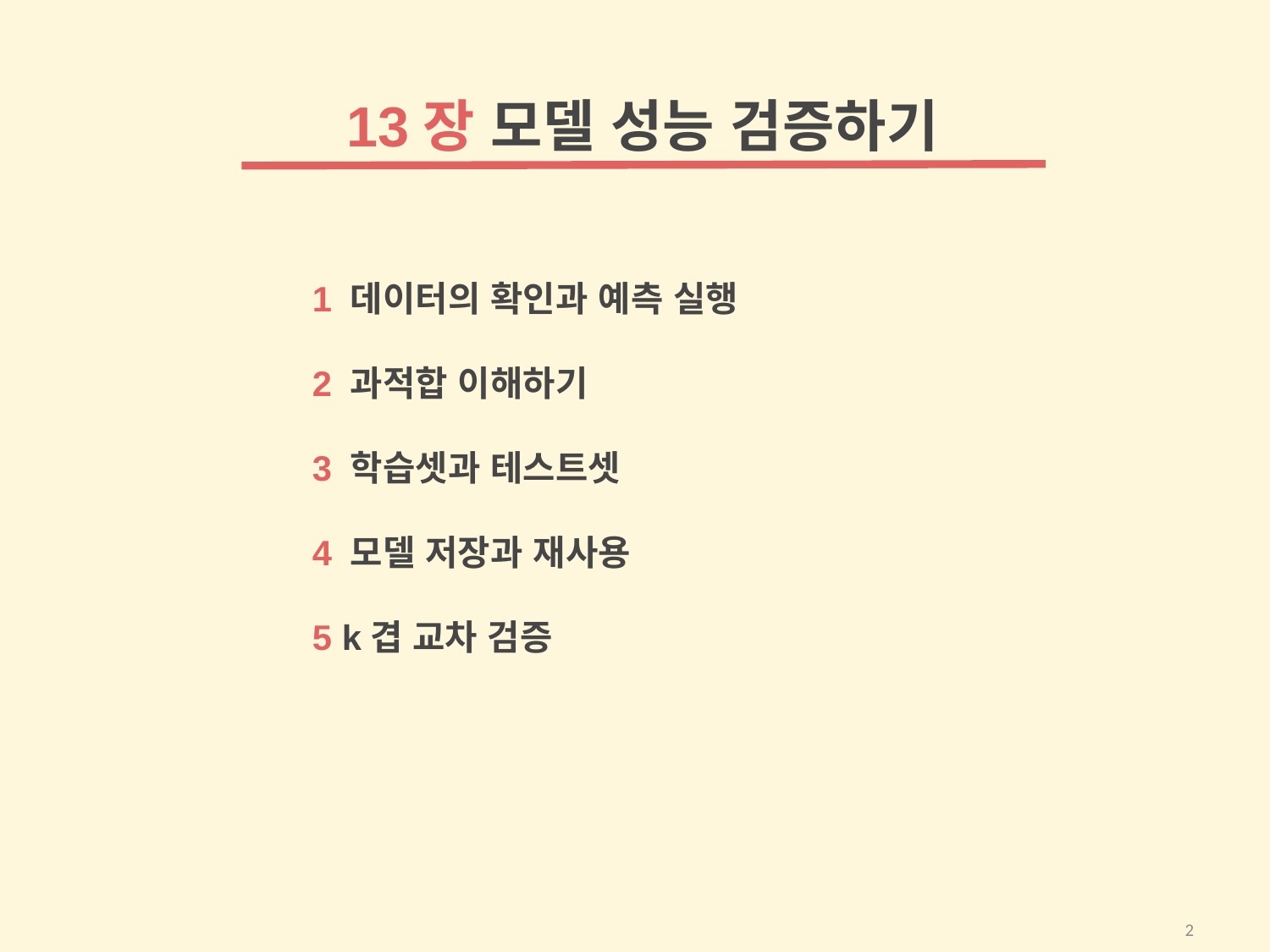

13장 모델 성능 검증하기
1 데이터의 확인과 예측 실행
2 과적합 이해하기
3 학습셋과 테스트셋
4 모델 저장과 재사용
5 k겹 교차 검증
2